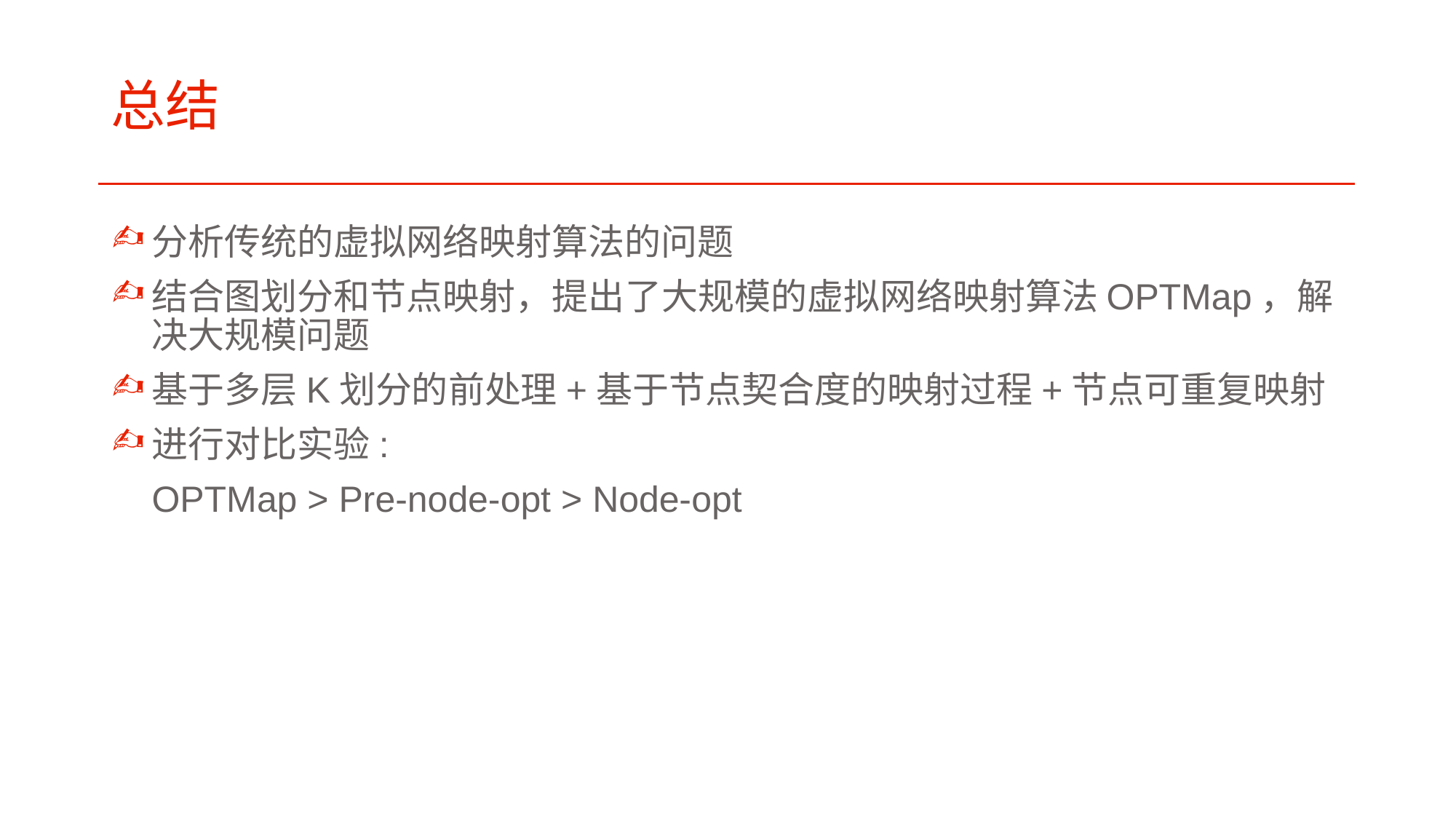

# 总结
分析传统的虚拟网络映射算法的问题
结合图划分和节点映射，提出了大规模的虚拟网络映射算法OPTMap，解决大规模问题
基于多层K划分的前处理+基于节点契合度的映射过程+节点可重复映射
进行对比实验:
    OPTMap > Pre-node-opt > Node-opt